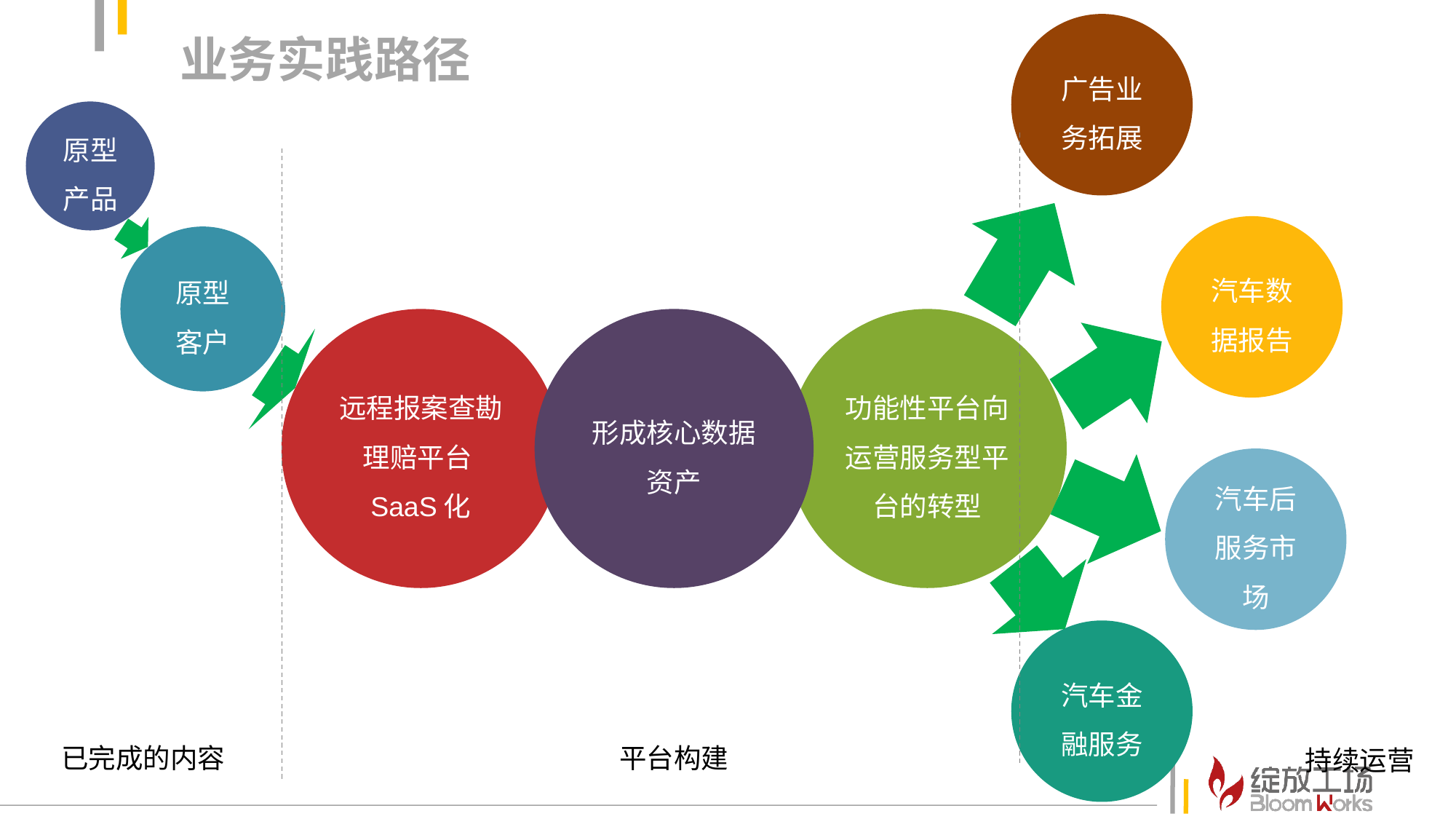

业务实践路径
广告业务拓展
原型产品

汽车数据报告
原型
客户
远程报案查勘理赔平台SaaS化
形成核心数据资产
功能性平台向运营服务型平台的转型

汽车后服务市场

汽车金融服务
已完成的内容
平台构建
持续运营